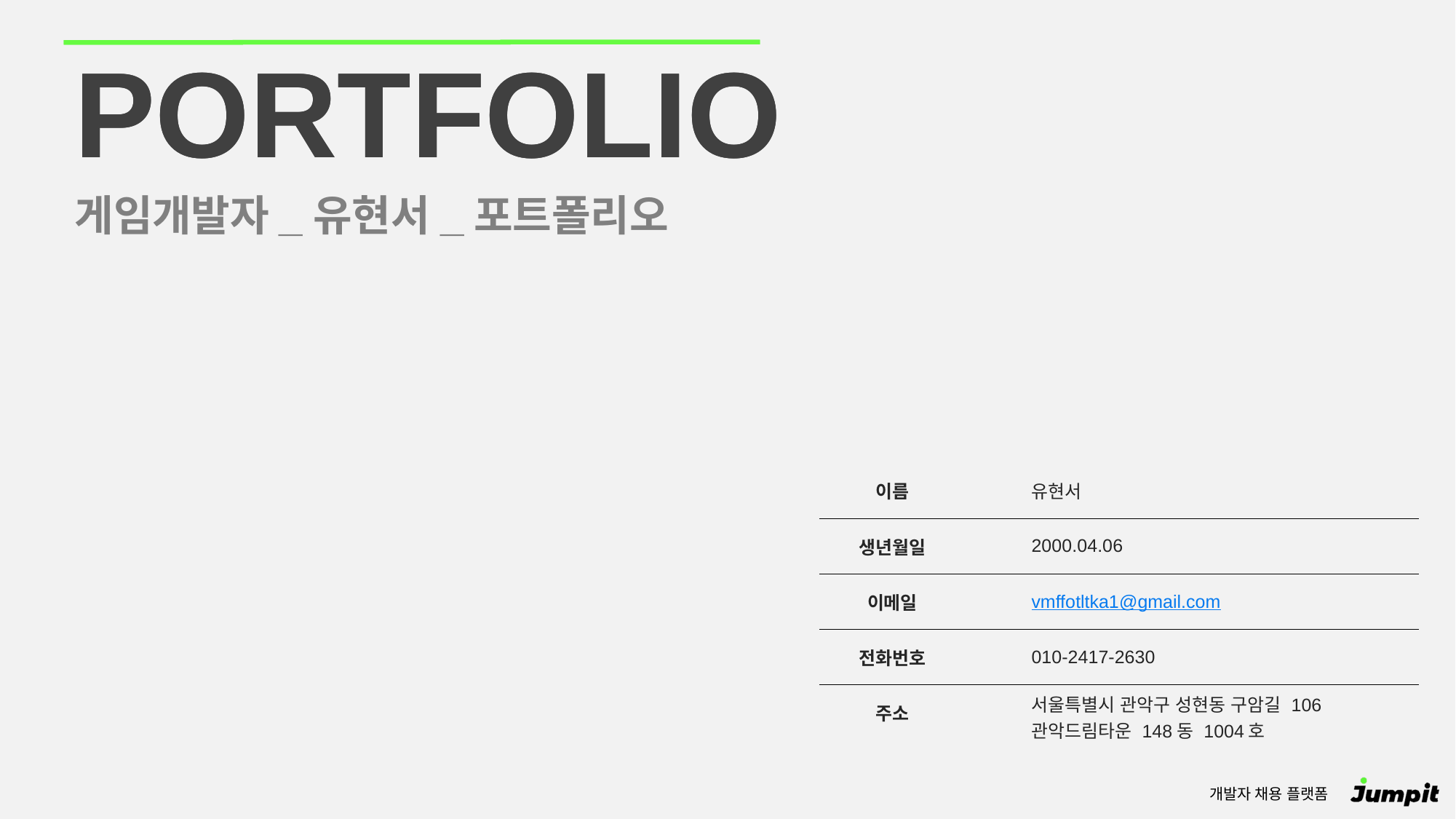

PORTFOLIO
게임개발자_유현서_포트폴리오
| 이름 | 유현서 |
| --- | --- |
| 생년월일 | 2000.04.06 |
| 이메일 | vmffotltka1@gmail.com |
| 전화번호 | 010-2417-2630 |
| 주소 | 서울특별시 관악구 성현동 구암길 106 관악드림타운 148동 1004호 |